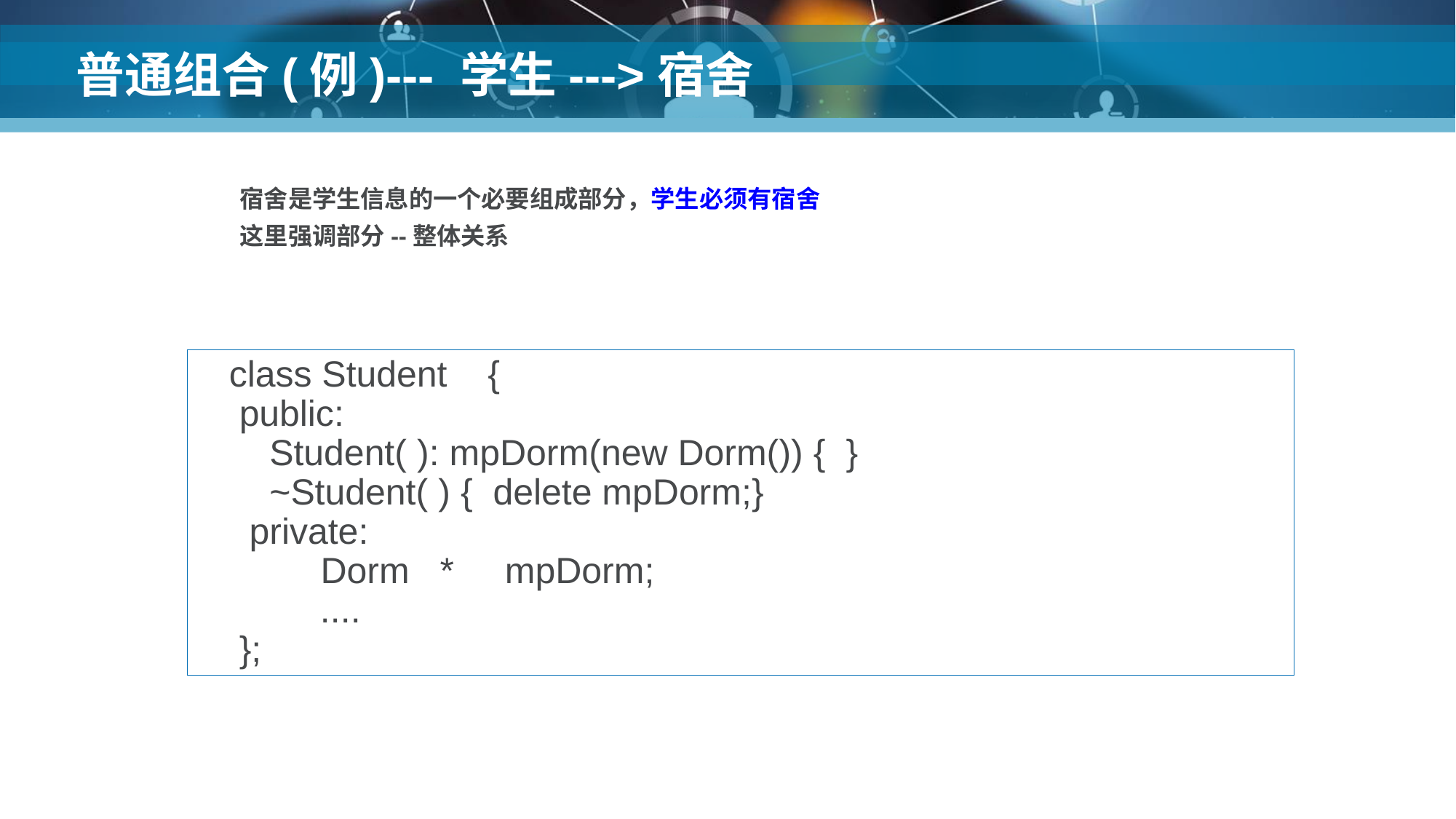

# 普通组合(例)--- 学生--->宿舍
宿舍是学生信息的一个必要组成部分，学生必须有宿舍
这里强调部分--整体关系
   class Student    {
    public:
       Student( ): mpDorm(new Dorm()) {  }
       ~Student( ) {  delete mpDorm;}
     private:
            Dorm   *     mpDorm;
            ....
    };